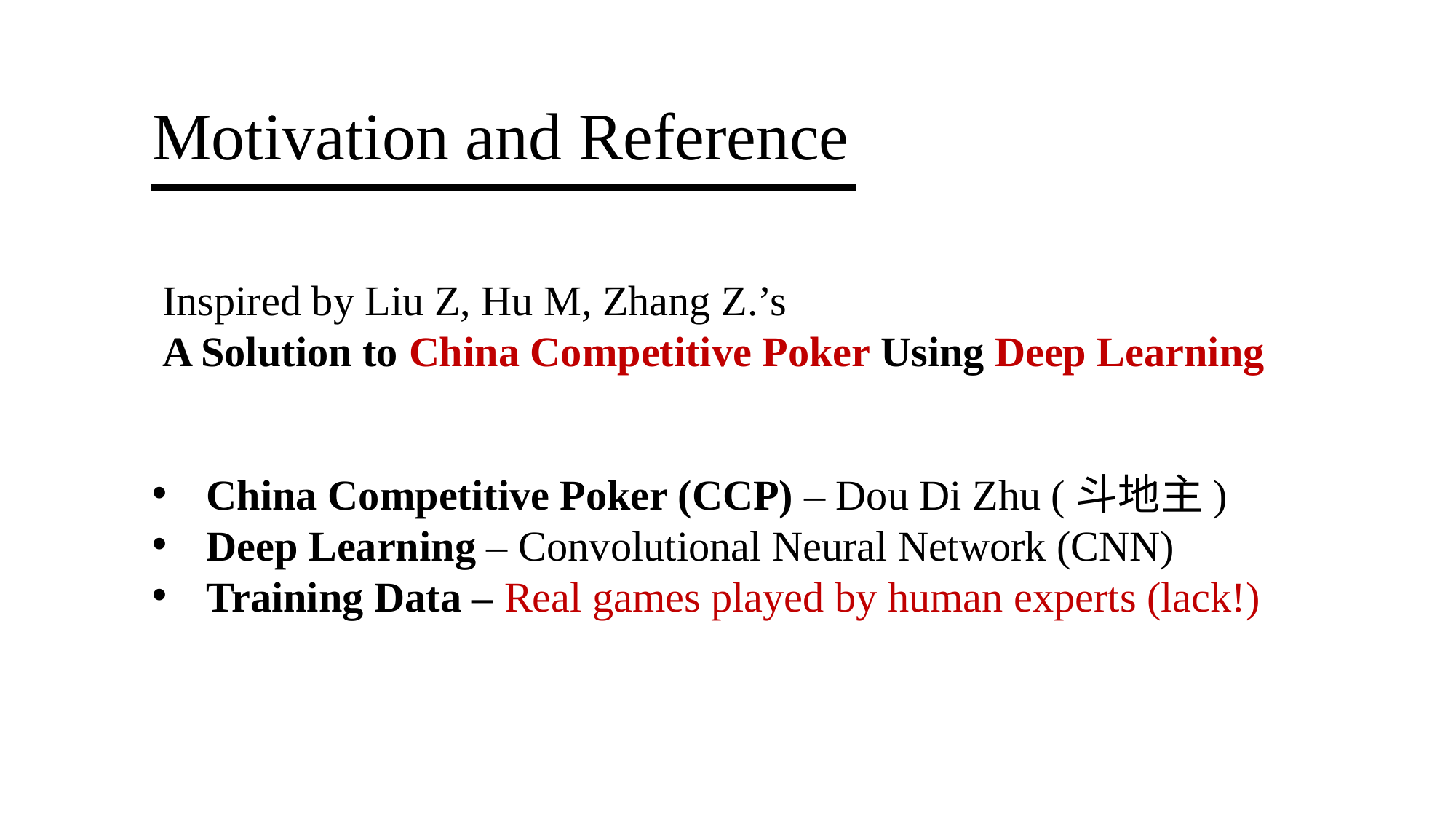

# Motivation and Reference
Inspired by Liu Z, Hu M, Zhang Z.’s
A Solution to China Competitive Poker Using Deep Learning
China Competitive Poker (CCP) – Dou Di Zhu (斗地主)
Deep Learning – Convolutional Neural Network (CNN)
Training Data – Real games played by human experts (lack!)